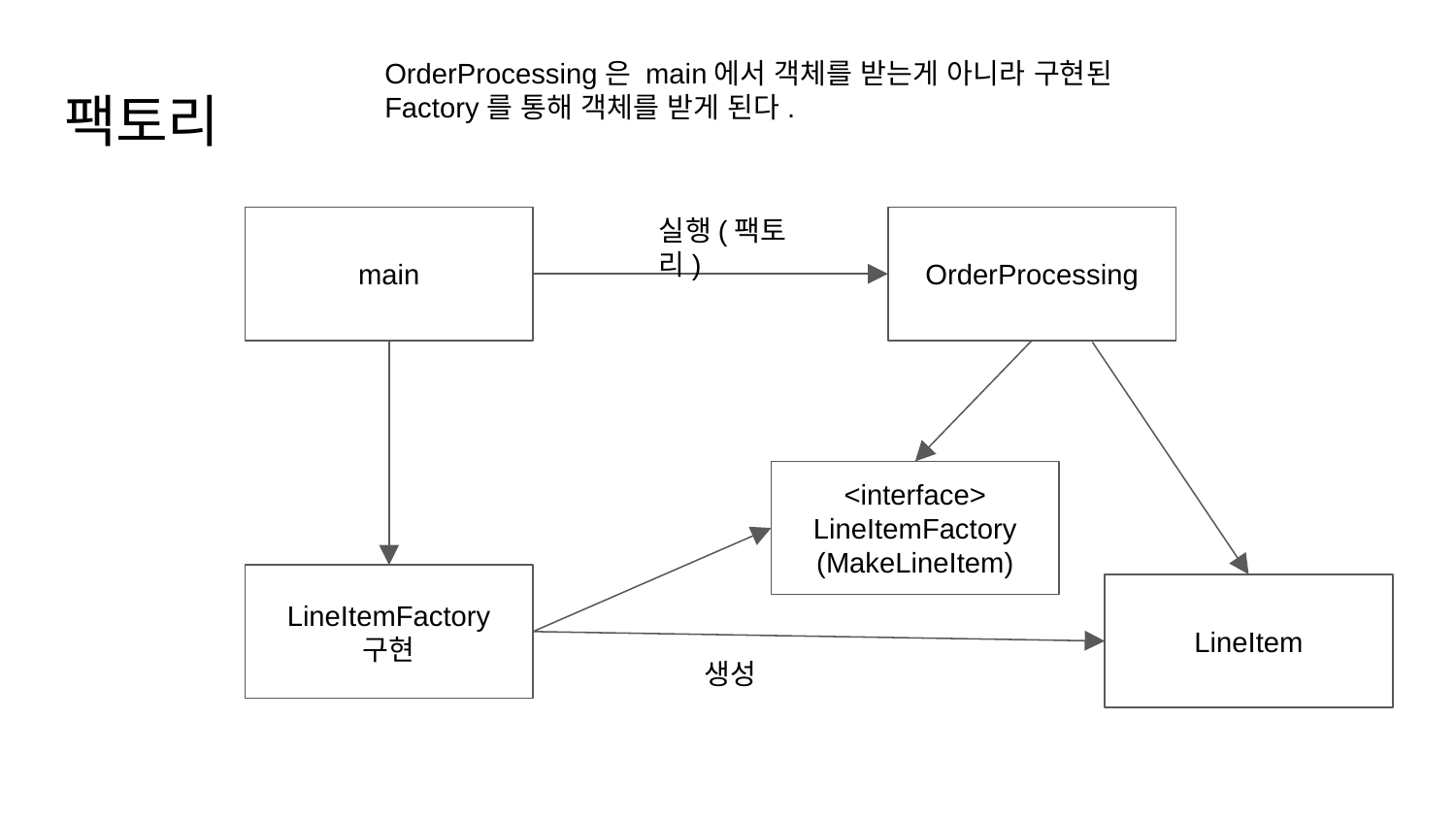

OrderProcessing은 main에서 객체를 받는게 아니라 구현된 Factory를 통해 객체를 받게 된다.
# 팩토리
실행(팩토리)
main
OrderProcessing
<interface>
LineItemFactory
(MakeLineItem)
LineItemFactory
구현
LineItem
생성